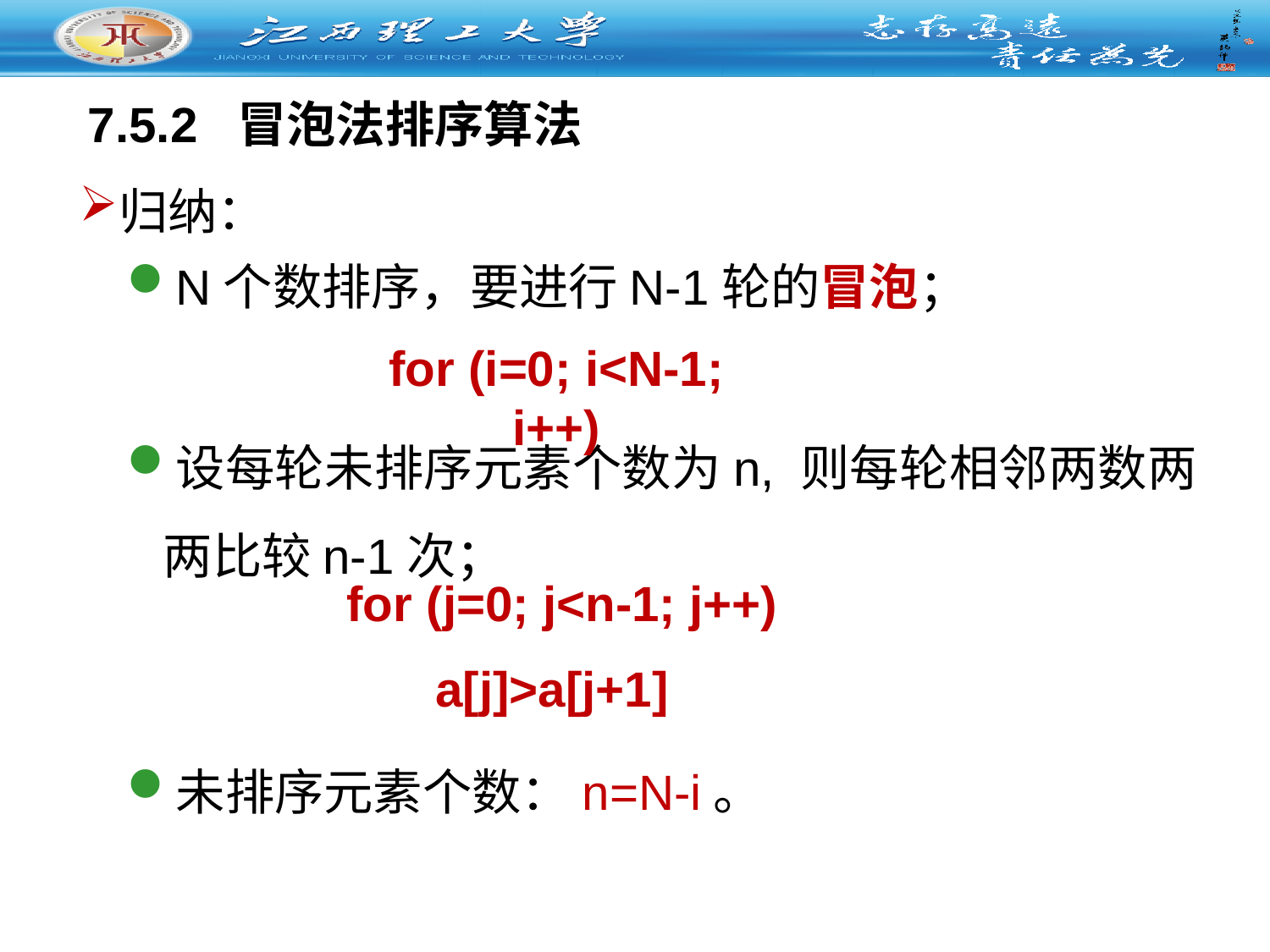

7.5.2  冒泡法排序算法
归纳：
N个数排序，要进行N-1轮的冒泡；

设每轮未排序元素个数为n, 则每轮相邻两数两两比较n-1次；

未排序元素个数：n=N-i。
for (i=0; i<N-1; i++)
for (j=0; j<n-1; j++)
a[j]>a[j+1]